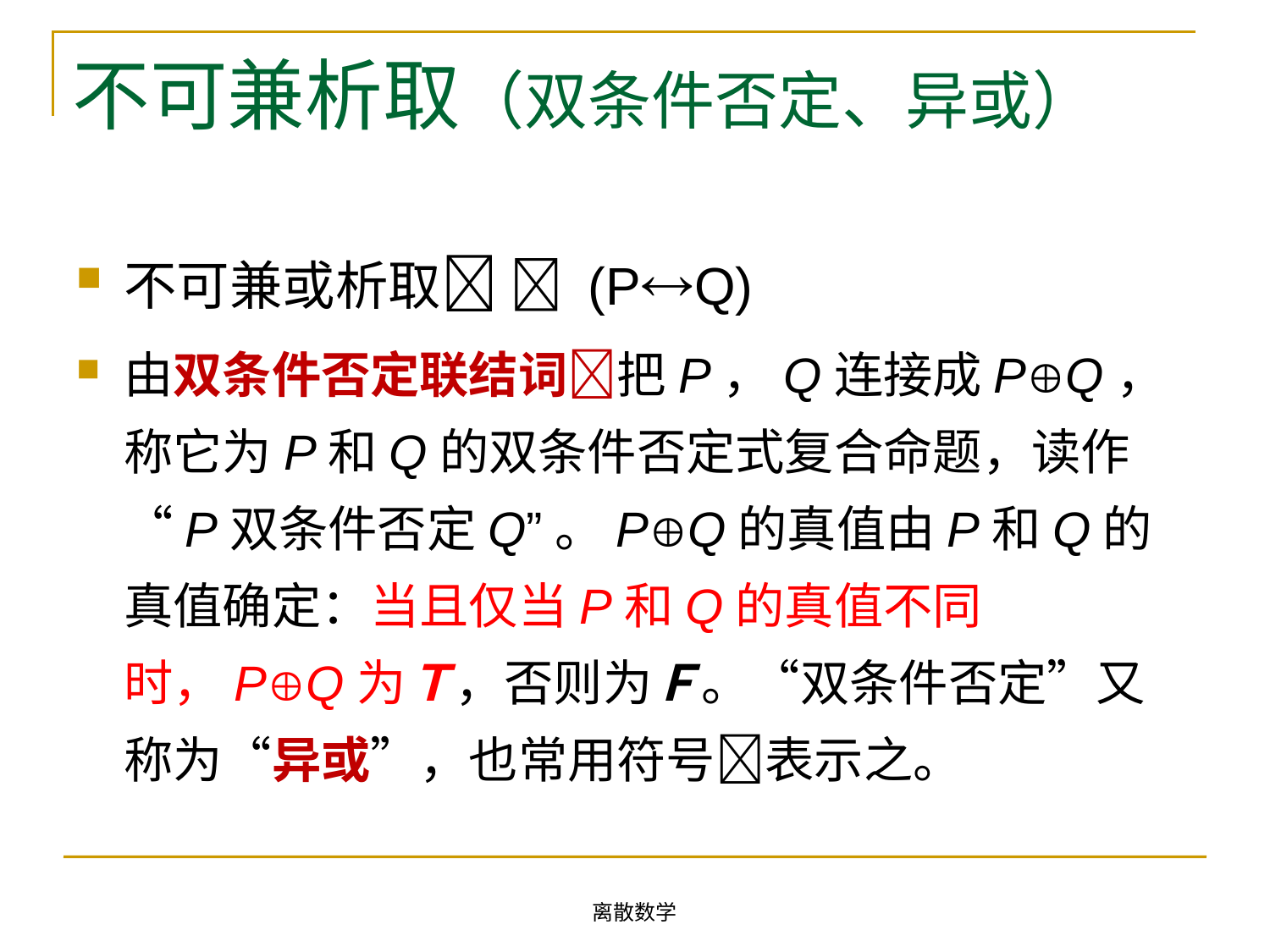

# 不可兼析取（双条件否定、异或）
不可兼或析取⇔ ¬ (P↔Q)
由双条件否定联结词⊕把P，Q连接成P⊕Q，称它为P和Q的双条件否定式复合命题，读作“P双条件否定Q”。P⊕Q的真值由P和Q的真值确定：当且仅当P和Q的真值不同时，P⊕Q为Ｔ，否则为Ｆ。“双条件否定”又称为“异或”，也常用符号⊕表示之。

57
离散数学